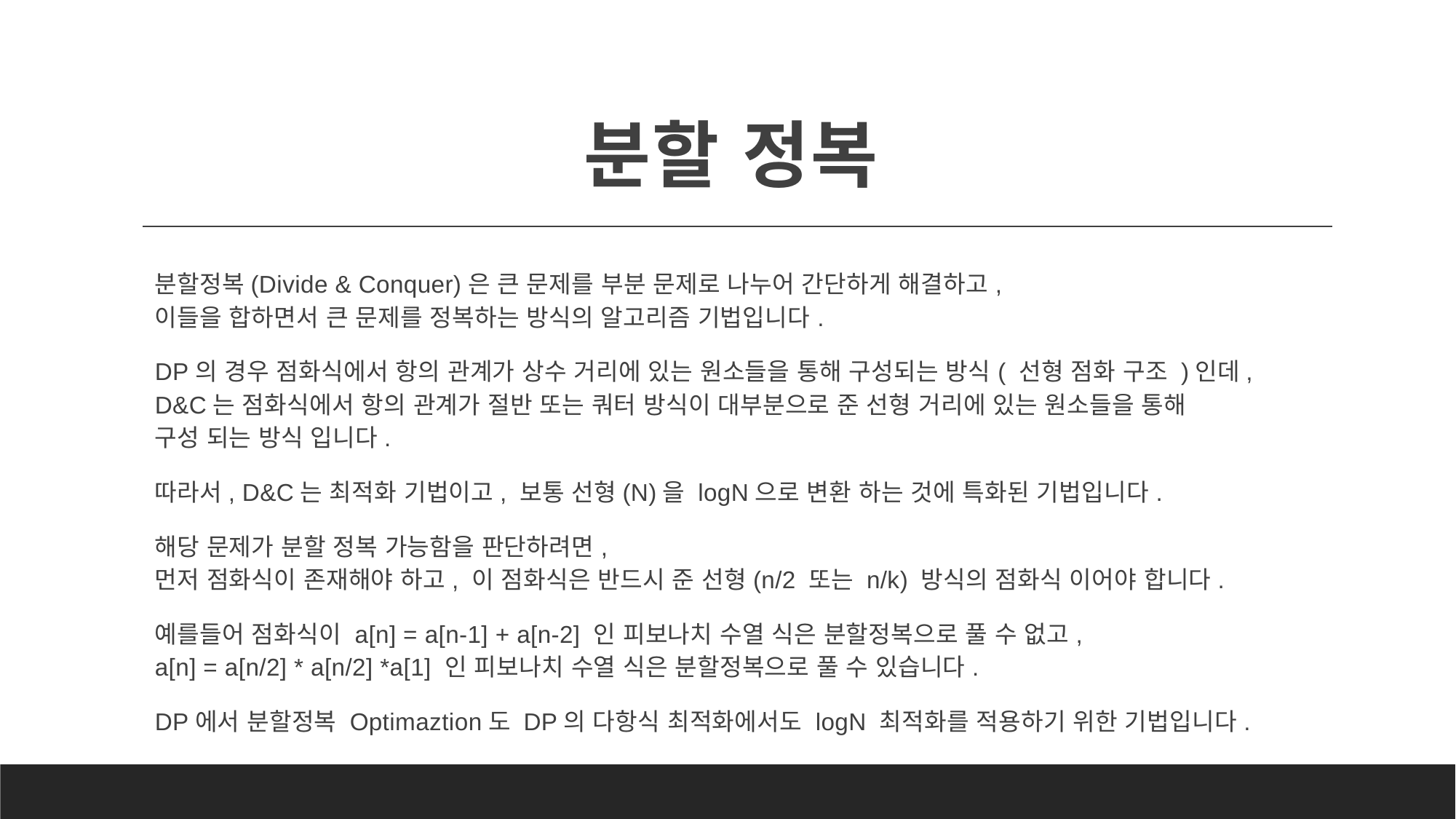

# 분할 정복
분할정복(Divide & Conquer)은 큰 문제를 부분 문제로 나누어 간단하게 해결하고,
이들을 합하면서 큰 문제를 정복하는 방식의 알고리즘 기법입니다.
DP의 경우 점화식에서 항의 관계가 상수 거리에 있는 원소들을 통해 구성되는 방식( 선형 점화 구조 )인데,
D&C는 점화식에서 항의 관계가 절반 또는 쿼터 방식이 대부분으로 준 선형 거리에 있는 원소들을 통해
구성 되는 방식 입니다.
따라서, D&C는 최적화 기법이고, 보통 선형(N)을 logN으로 변환 하는 것에 특화된 기법입니다.
해당 문제가 분할 정복 가능함을 판단하려면,
먼저 점화식이 존재해야 하고, 이 점화식은 반드시 준 선형(n/2 또는 n/k) 방식의 점화식 이어야 합니다.
예를들어 점화식이 a[n] = a[n-1] + a[n-2] 인 피보나치 수열 식은 분할정복으로 풀 수 없고,
a[n] = a[n/2] * a[n/2] *a[1] 인 피보나치 수열 식은 분할정복으로 풀 수 있습니다.
DP에서 분할정복 Optimaztion도 DP의 다항식 최적화에서도 logN 최적화를 적용하기 위한 기법입니다.